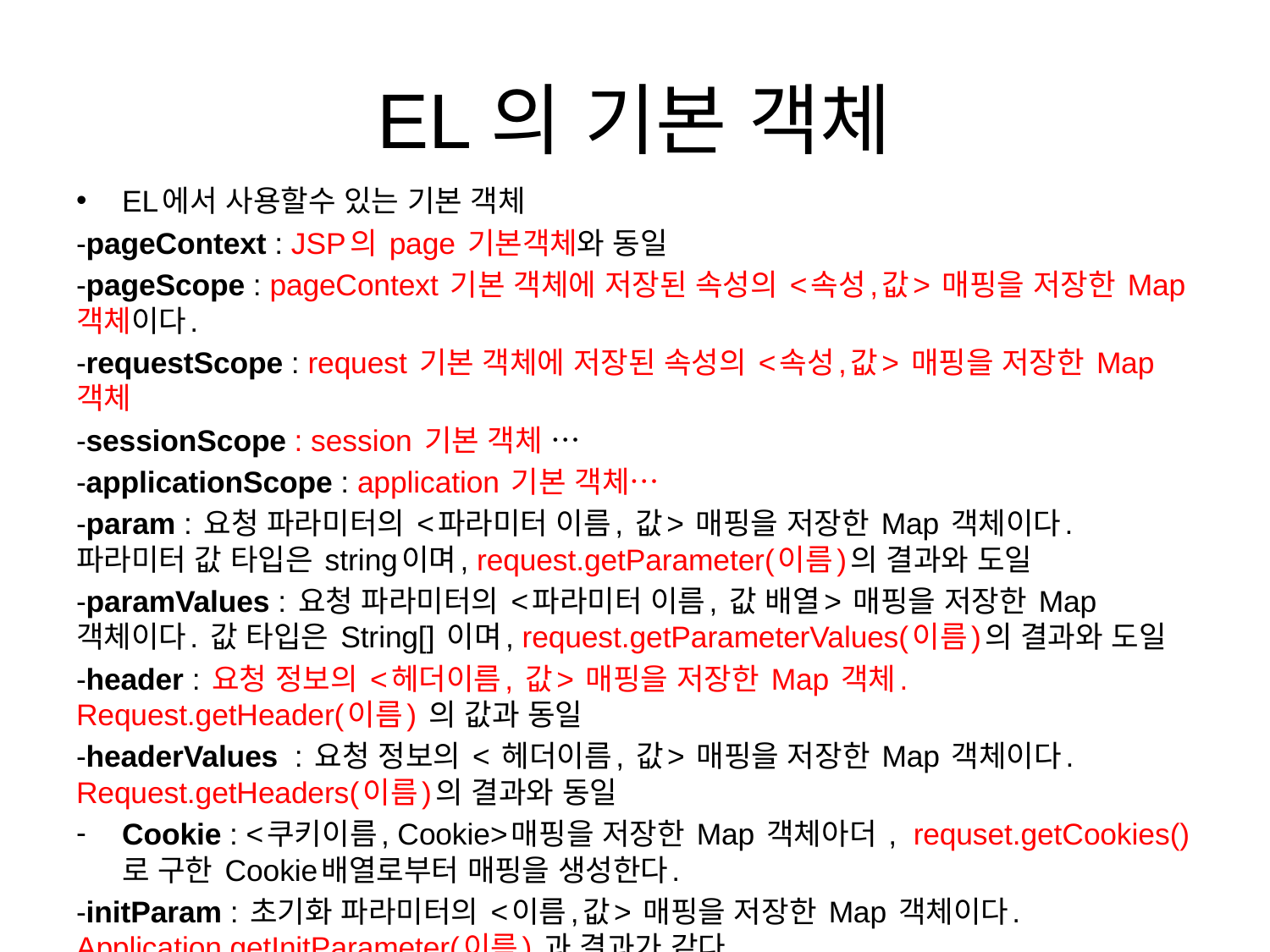

# EL의 기본 객체
EL에서 사용할수 있는 기본 객체
-pageContext : JSP의 page 기본객체와 동일
-pageScope : pageContext 기본 객체에 저장된 속성의 <속성,값> 매핑을 저장한 Map객체이다.
-requestScope : request 기본 객체에 저장된 속성의 <속성,값> 매핑을 저장한 Map 객체
-sessionScope : session 기본 객체 …
-applicationScope : application 기본 객체…
-param : 요청 파라미터의 <파라미터 이름, 값> 매핑을 저장한 Map 객체이다. 파라미터 값 타입은 string이며, request.getParameter(이름)의 결과와 도일
-paramValues : 요청 파라미터의 <파라미터 이름, 값 배열> 매핑을 저장한 Map 객체이다. 값 타입은 String[] 이며, request.getParameterValues(이름)의 결과와 도일
-header : 요청 정보의 <헤더이름, 값> 매핑을 저장한 Map 객체. Request.getHeader(이름) 의 값과 동일
-headerValues  : 요청 정보의 < 헤더이름, 값> 매핑을 저장한 Map 객체이다. Request.getHeaders(이름)의 결과와 동일
Cookie : <쿠키이름, Cookie>매핑을 저장한 Map 객체아더 ,  requset.getCookies()로 구한 Cookie배열로부터 매핑을 생성한다.
-initParam : 초기화 파라미터의 <이름,값> 매핑을 저장한 Map 객체이다. Application.getInitParameter(이름) 과 결과가 같다.